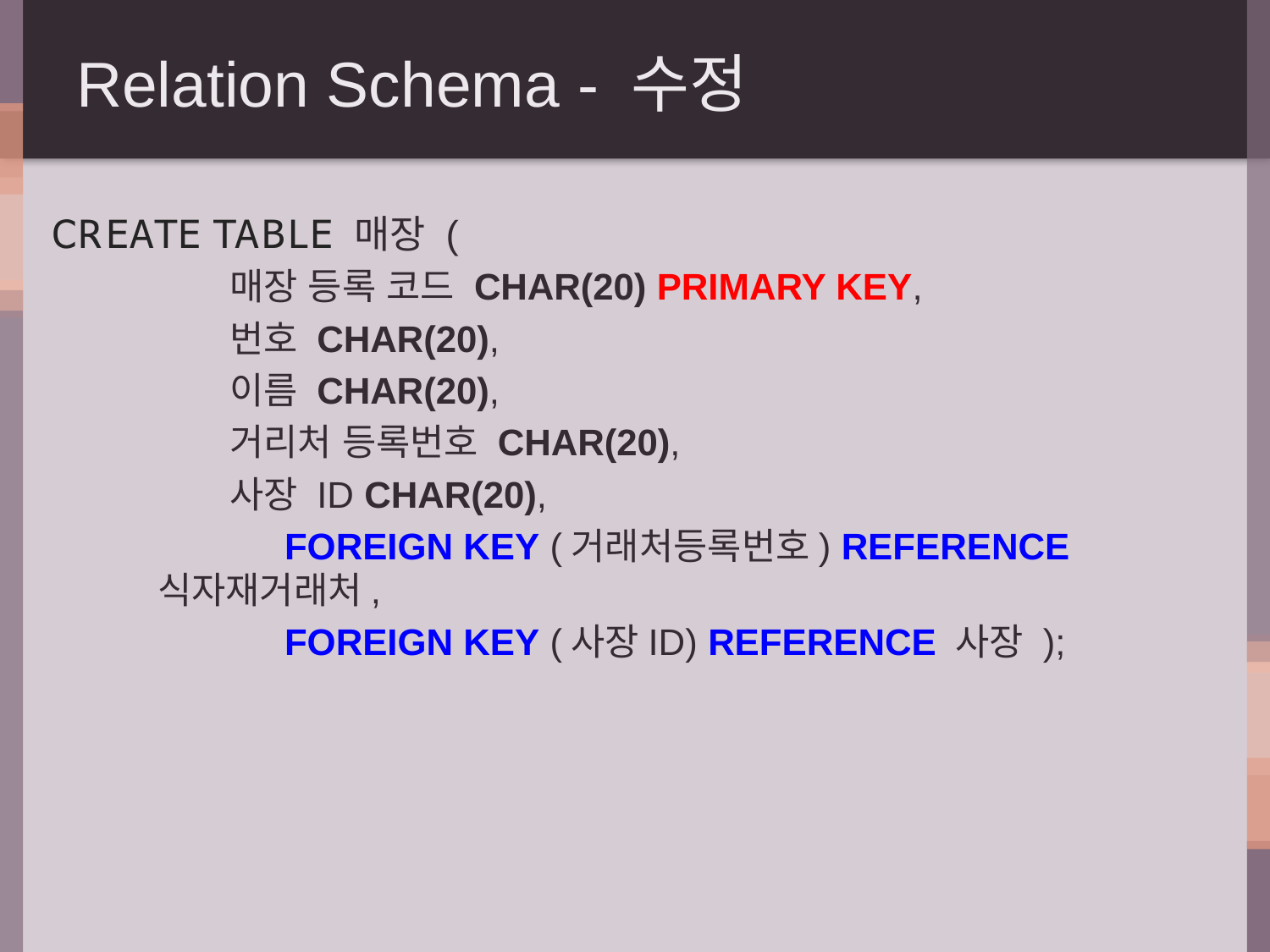

# Relation Schema - 수정
CREATE TABLE 매장 (
		매장 등록 코드 CHAR(20) PRIMARY KEY,
		번호 CHAR(20),
		이름 CHAR(20),
		거리처 등록번호 CHAR(20),
		사장 ID CHAR(20),
		FOREIGN KEY (거래처등록번호) REFERENCE 식자재거래처,
		FOREIGN KEY (사장ID) REFERENCE 사장 );